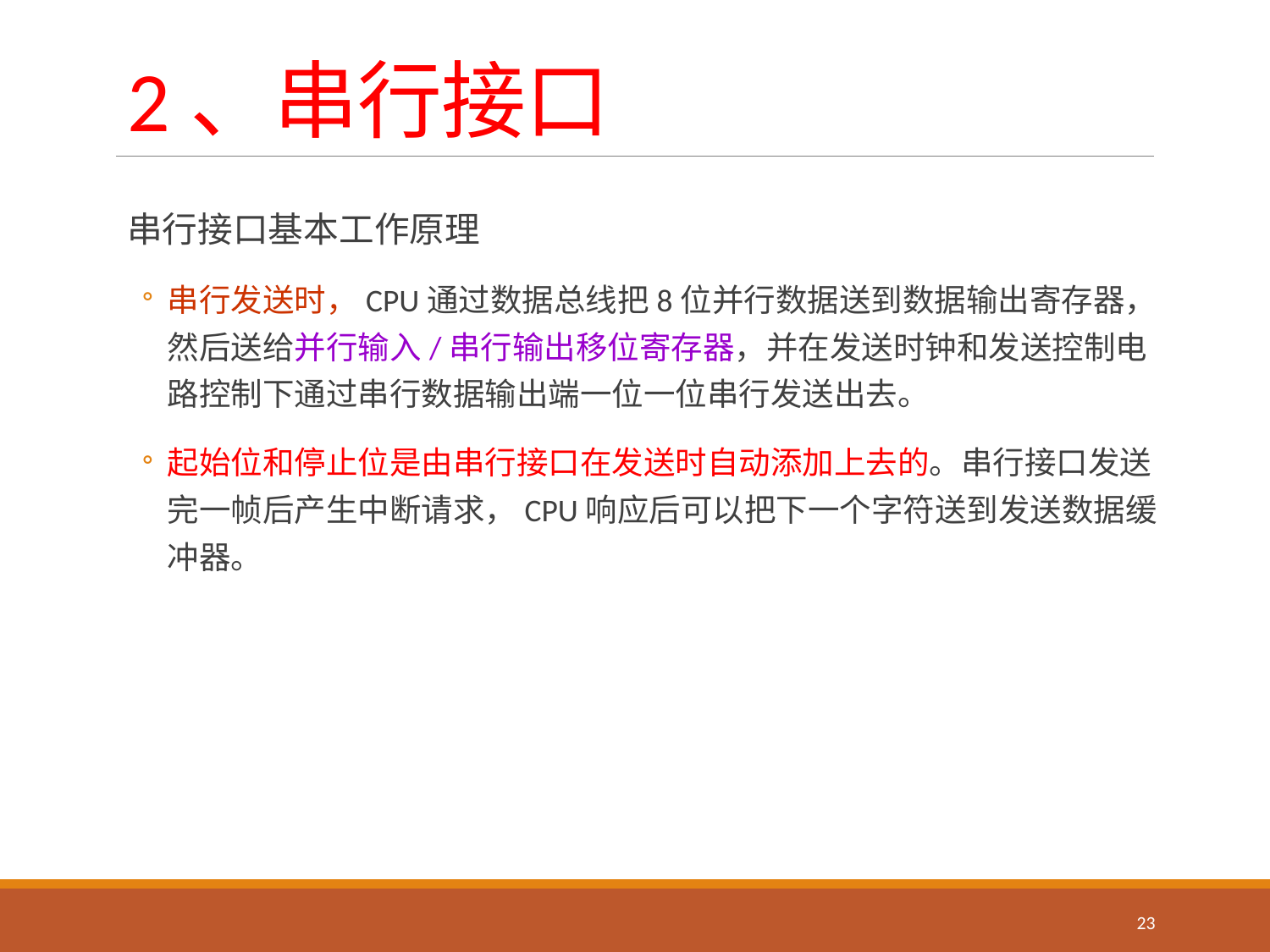

# 2、串行接口
串行接口基本工作原理
串行发送时，CPU通过数据总线把8位并行数据送到数据输出寄存器，然后送给并行输入/串行输出移位寄存器，并在发送时钟和发送控制电路控制下通过串行数据输出端一位一位串行发送出去。
起始位和停止位是由串行接口在发送时自动添加上去的。串行接口发送完一帧后产生中断请求，CPU响应后可以把下一个字符送到发送数据缓冲器。
23